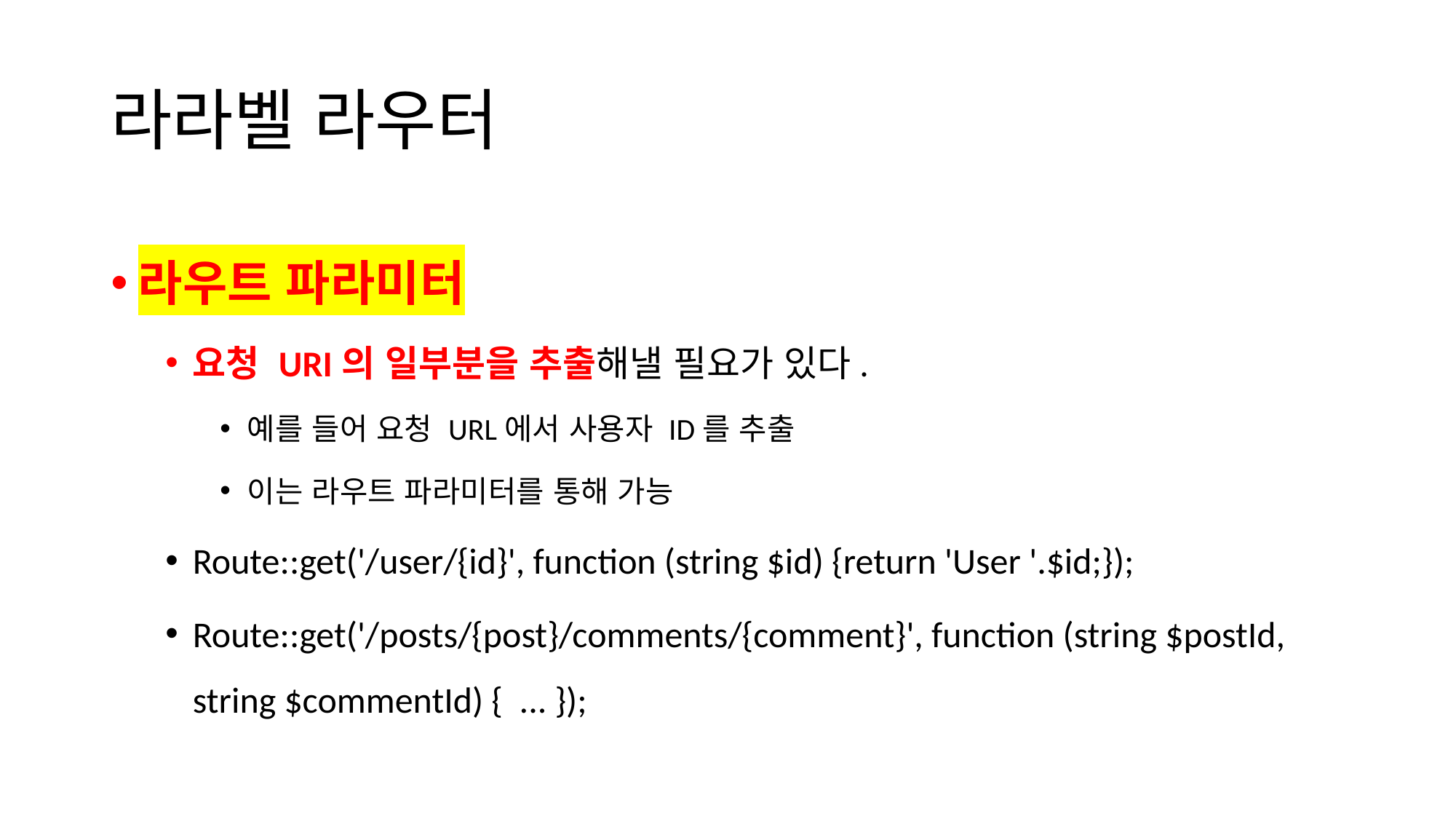

# 라라벨 라우터
라우트 파라미터
요청 URI의 일부분을 추출해낼 필요가 있다.
예를 들어 요청 URL에서 사용자 ID를 추출
이는 라우트 파라미터를 통해 가능
Route::get('/user/{id}', function (string $id) {return 'User '.$id;});
Route::get('/posts/{post}/comments/{comment}', function (string $postId, string $commentId) {  ... });